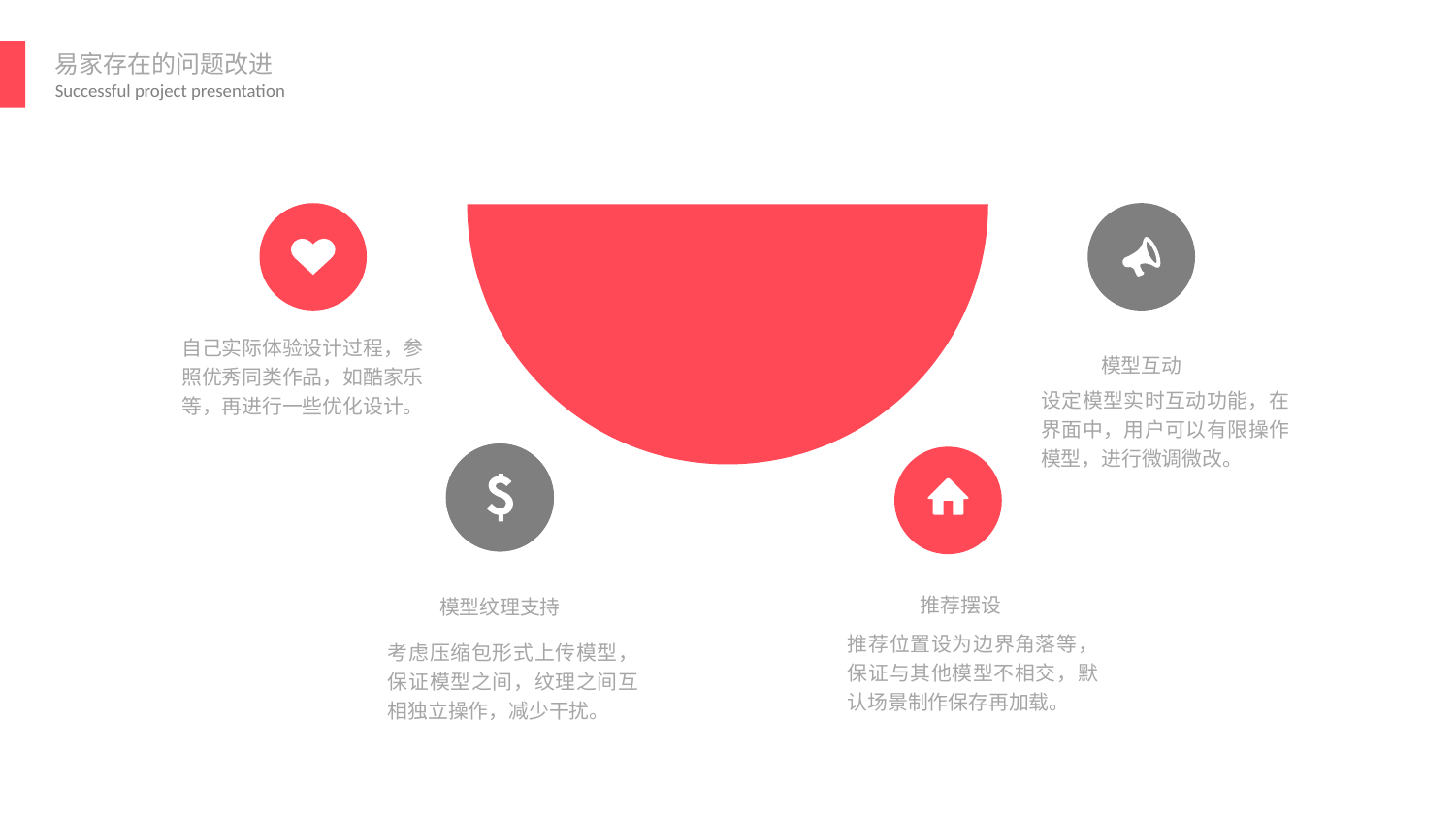

易家存在的问题改进

请替换文字内容
自己实际体验设计过程，参照优秀同类作品，如酷家乐等，再进行一些优化设计。
模型互动
设定模型实时互动功能，在界面中，用户可以有限操作模型，进行微调微改。

推荐摆设
模型纹理支持
推荐位置设为边界角落等，保证与其他模型不相交，默认场景制作保存再加载。
考虑压缩包形式上传模型，保证模型之间，纹理之间互相独立操作，减少干扰。